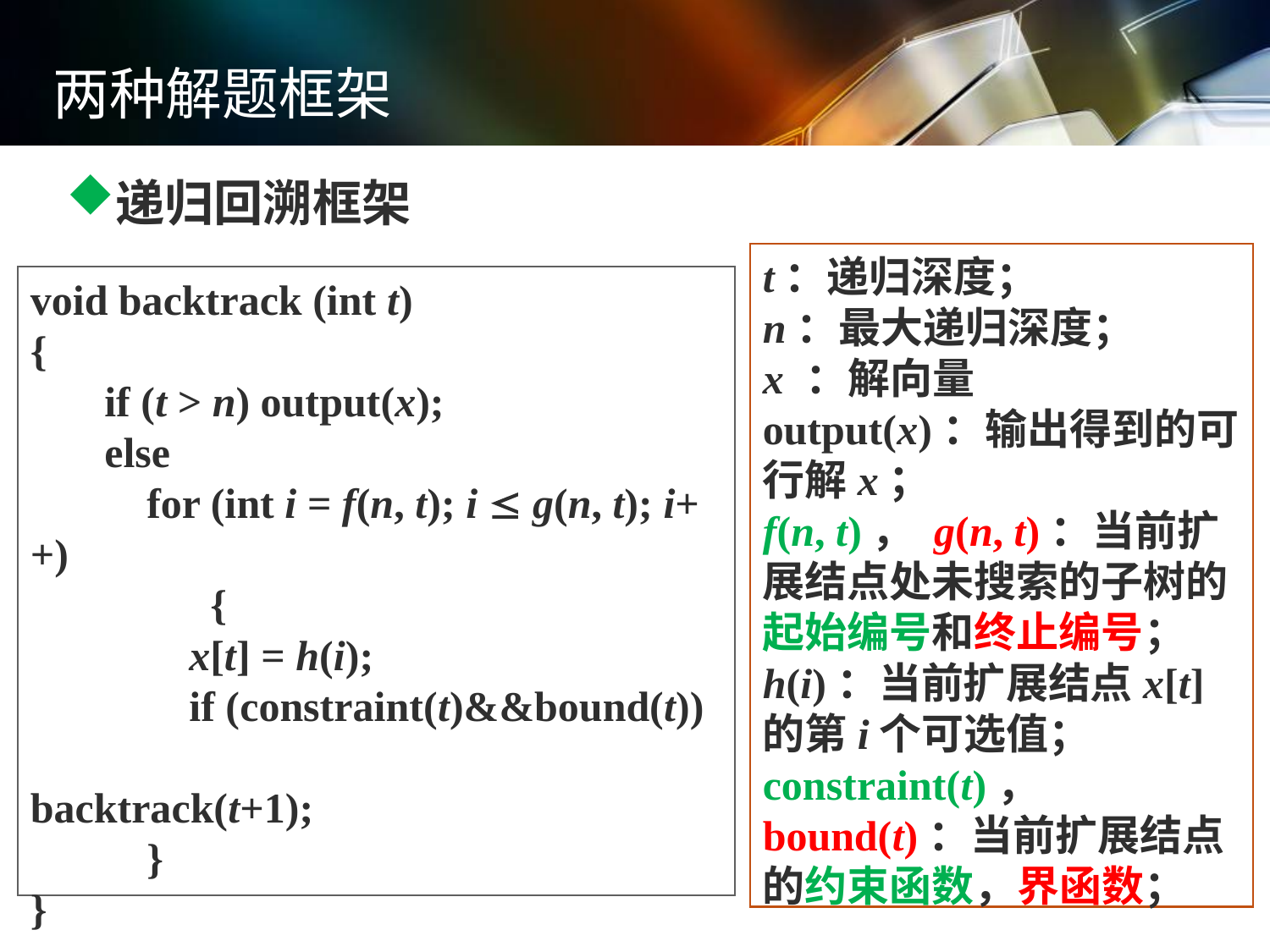

两种解题框架
递归回溯框架
t：递归深度；
n：最大递归深度；
x ：解向量
output(x)：输出得到的可行解x；
f(n, t)， g(n, t)：当前扩展结点处未搜索的子树的起始编号和终止编号；
h(i)：当前扩展结点x[t]的第i个可选值；
constraint(t)， bound(t)：当前扩展结点的约束函数，界函数；
void backtrack (int t)
{
       if (t > n) output(x);
       else
           for (int i = f(n, t); i ≤ g(n, t); i++)
	     {
               x[t] = h(i);
               if (constraint(t)&&bound(t)) 			       backtrack(t+1);
           }
}